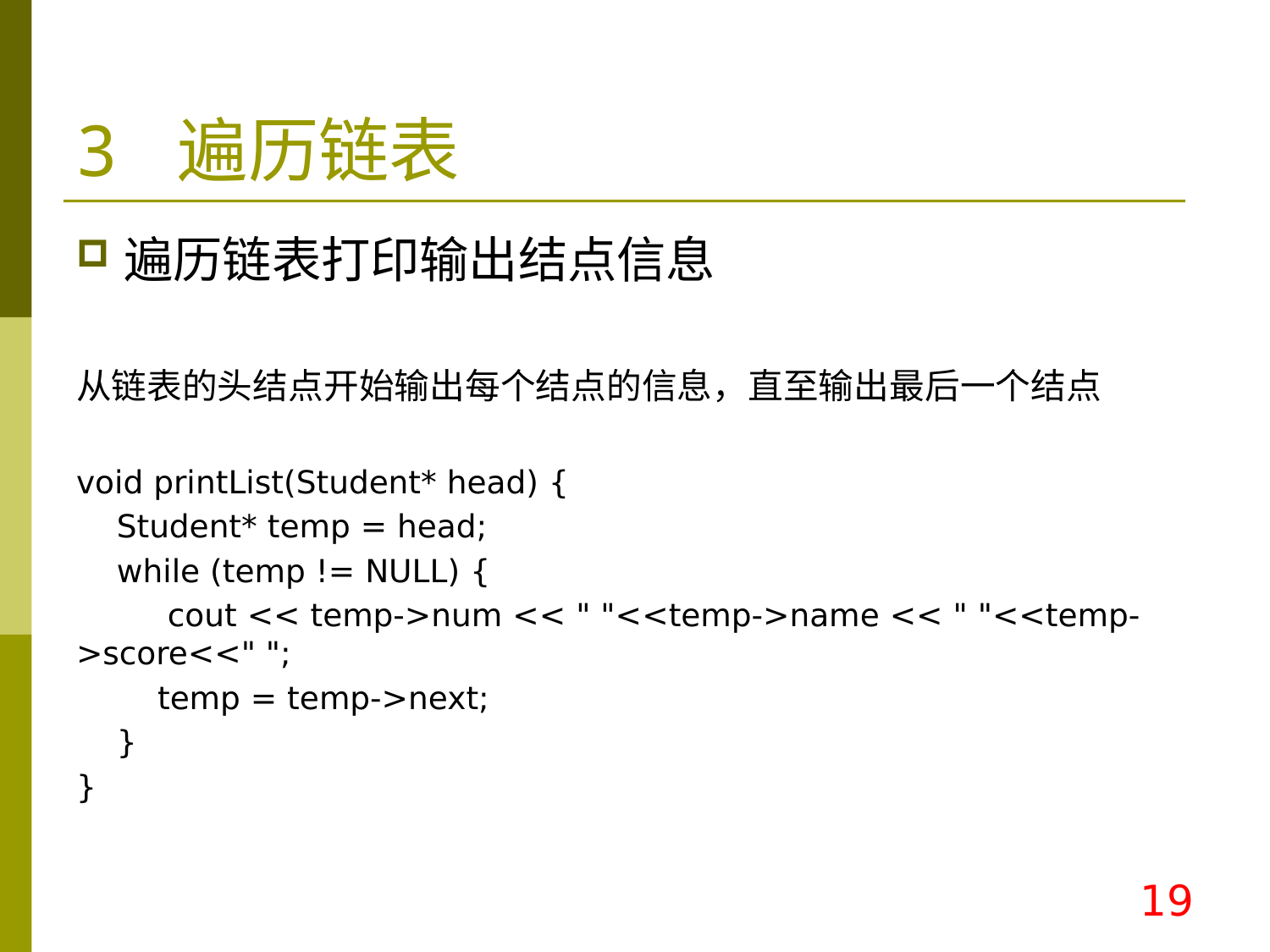

3 遍历链表
遍历链表打印输出结点信息

从链表的头结点开始输出每个结点的信息，直至输出最后一个结点

void printList(Student* head) {
    Student* temp = head;
    while (temp != NULL) {
         cout << temp->num << " "<<temp->name << " "<<temp->score<<" ";
        temp = temp->next;
    }
}
19